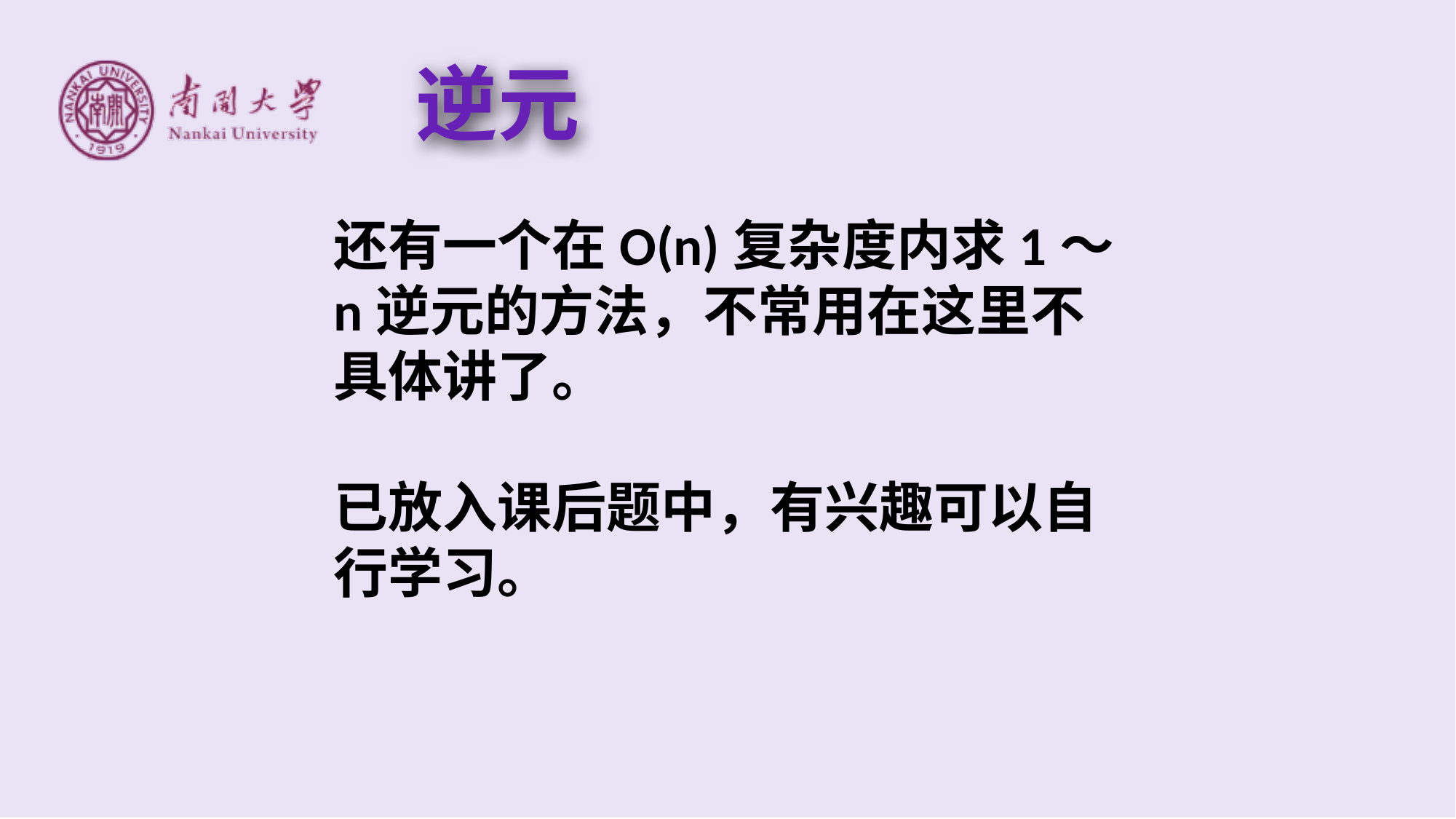

逆元
还有一个在O(n)复杂度内求1～n逆元的方法，不常用在这里不具体讲了。

已放入课后题中，有兴趣可以自行学习。